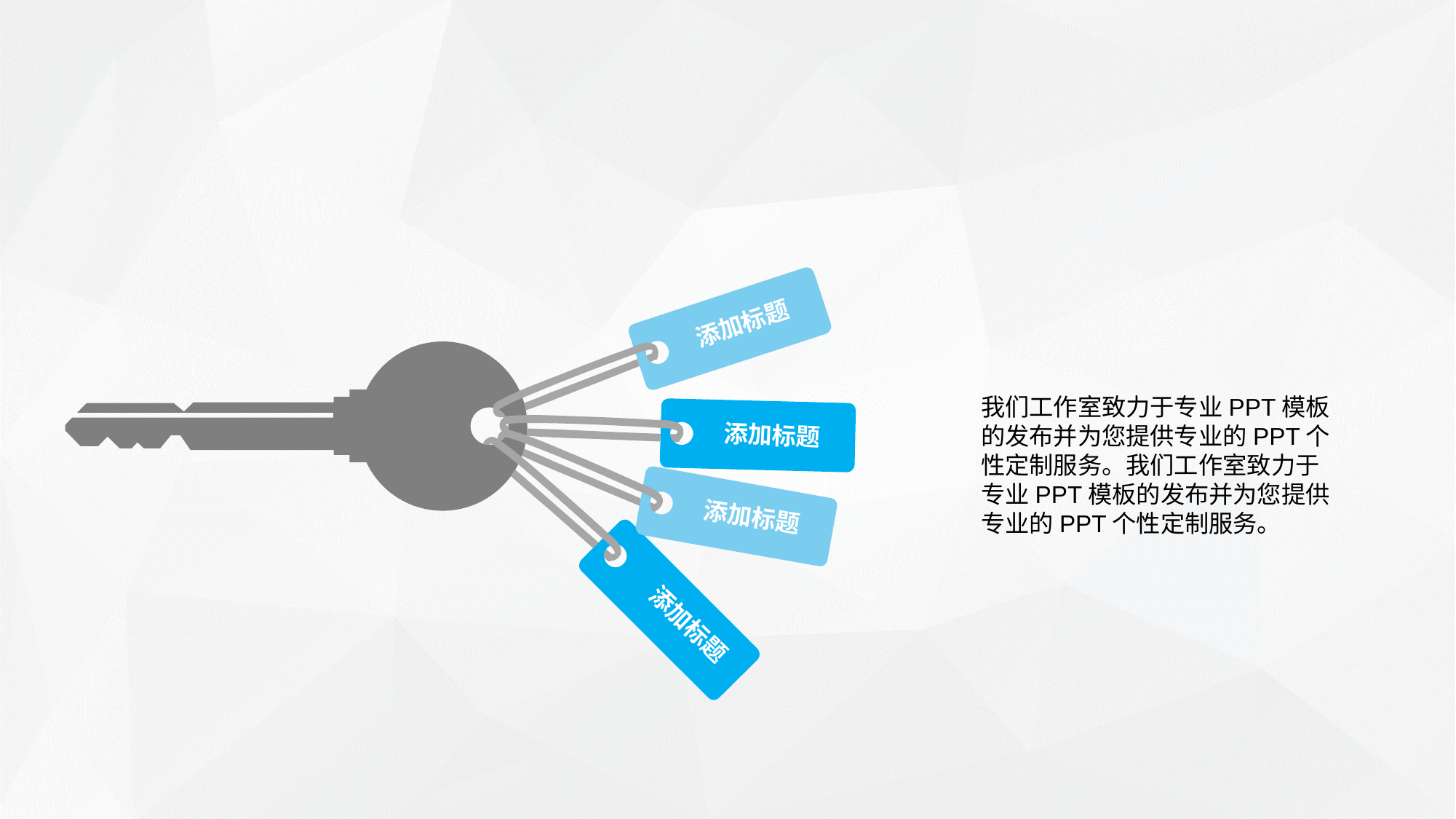

添加标题

我们工作室致力于专业PPT模板的发布并为您提供专业的PPT个性定制服务。我们工作室致力于专业PPT模板的发布并为您提供专业的PPT个性定制服务。

添加标题

添加标题

添加标题